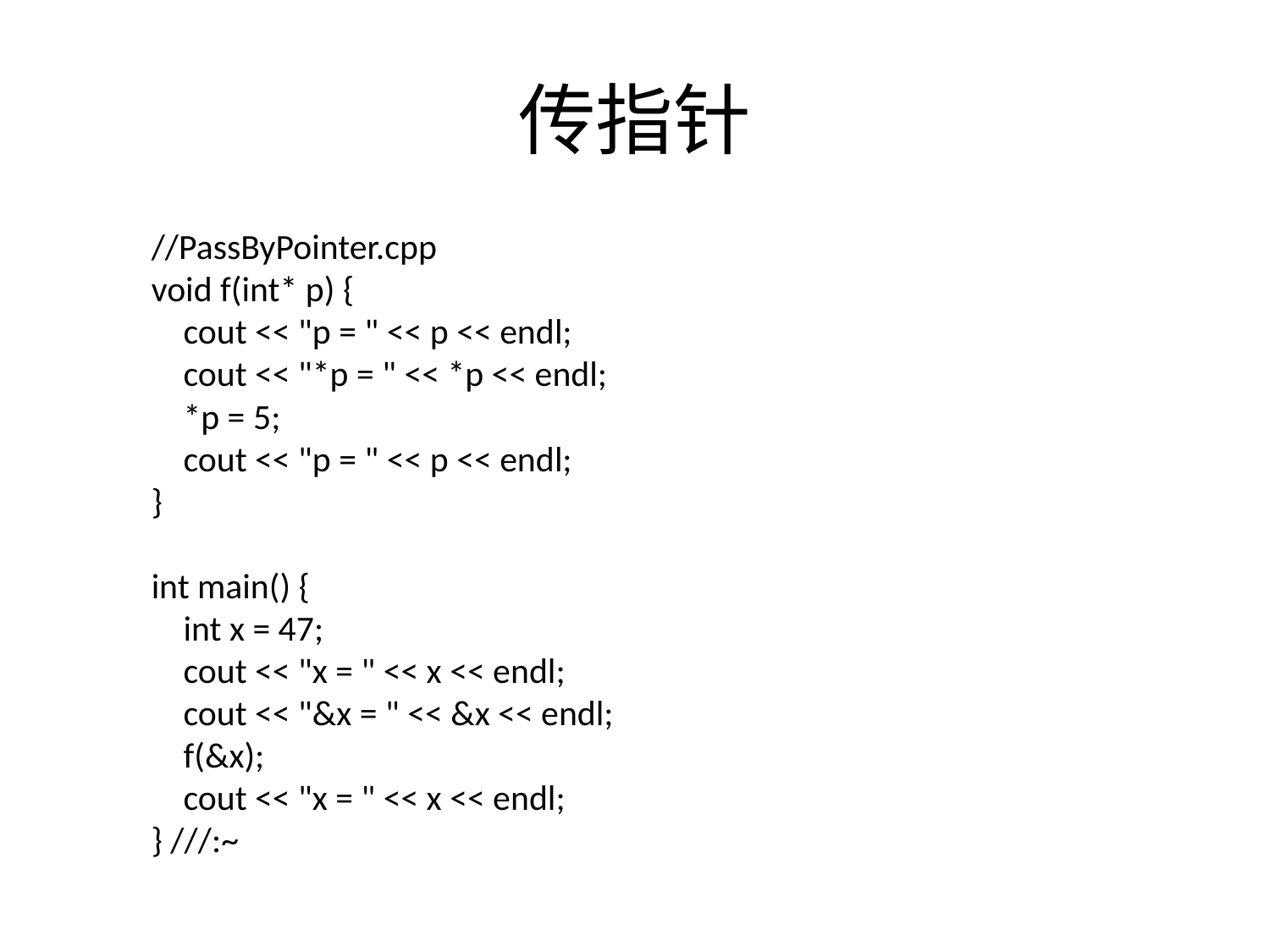

# 传指针
//PassByPointer.cpp
void f(int* p) {
    cout << "p = " << p << endl;
    cout << "*p = " << *p << endl;
    *p = 5;
    cout << "p = " << p << endl;
}

int main() {
    int x = 47;
    cout << "x = " << x << endl;
    cout << "&x = " << &x << endl;
    f(&x);
    cout << "x = " << x << endl;
} ///:~